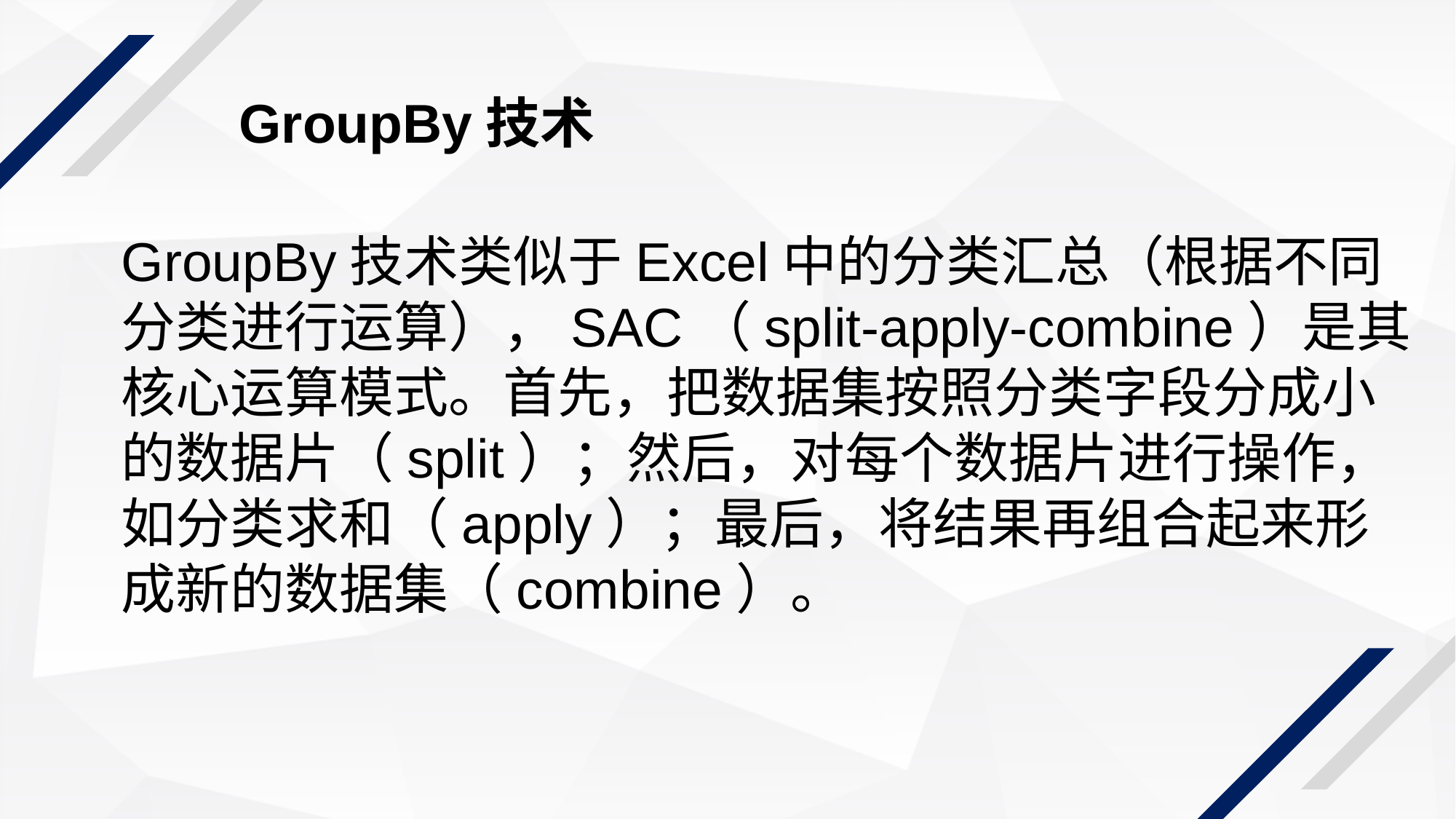

GroupBy技术
GroupBy技术类似于Excel中的分类汇总（根据不同分类进行运算），SAC（split-apply-combine）是其核心运算模式。首先，把数据集按照分类字段分成小的数据片（split）；然后，对每个数据片进行操作，如分类求和（apply）；最后，将结果再组合起来形成新的数据集（combine）。